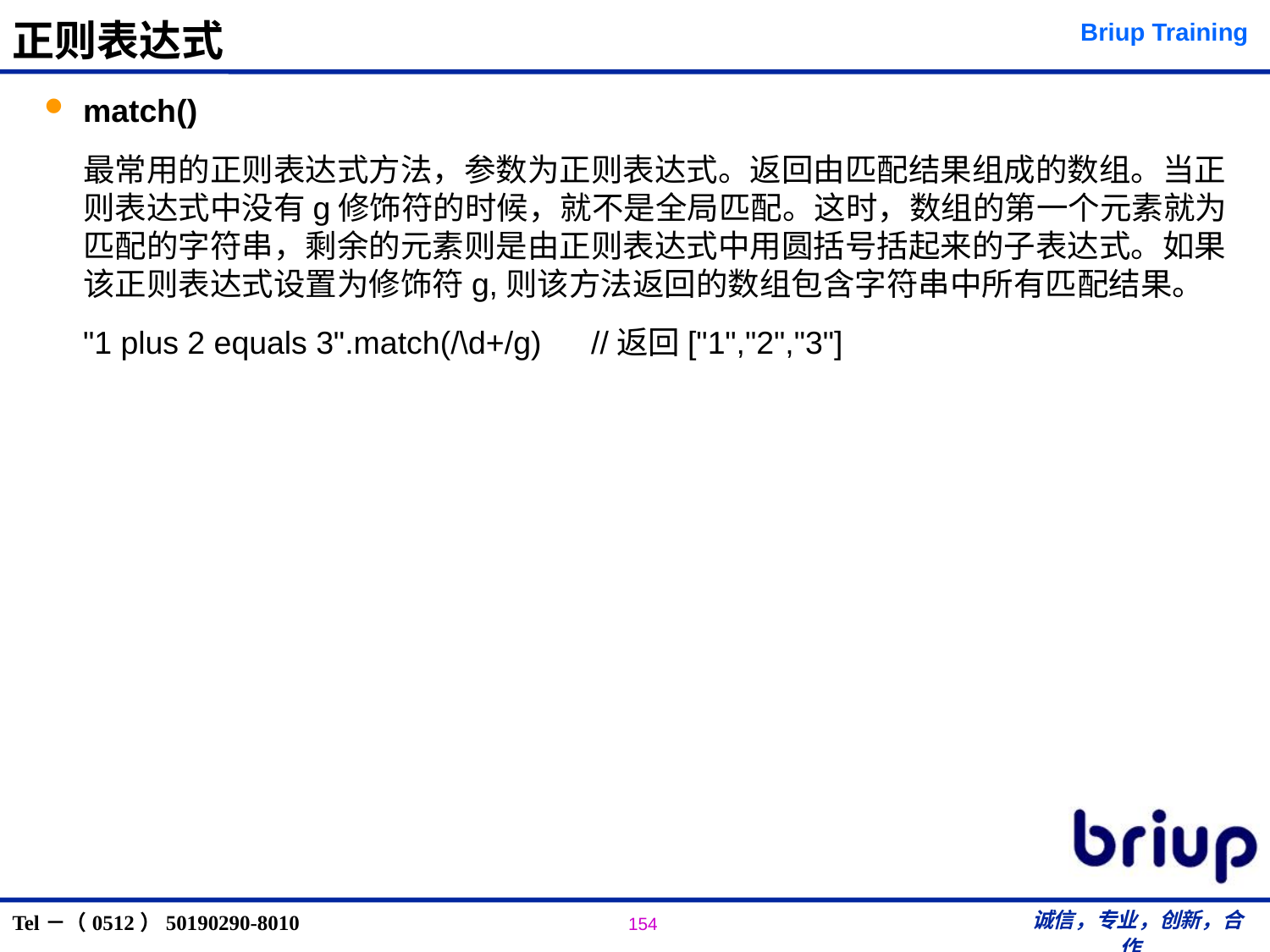

# 正则表达式
match()
	最常用的正则表达式方法，参数为正则表达式。返回由匹配结果组成的数组。当正则表达式中没有g修饰符的时候，就不是全局匹配。这时，数组的第一个元素就为匹配的字符串，剩余的元素则是由正则表达式中用圆括号括起来的子表达式。如果该正则表达式设置为修饰符g,则该方法返回的数组包含字符串中所有匹配结果。
	"1 plus 2 equals 3".match(/\d+/g) 	//返回["1","2","3"]